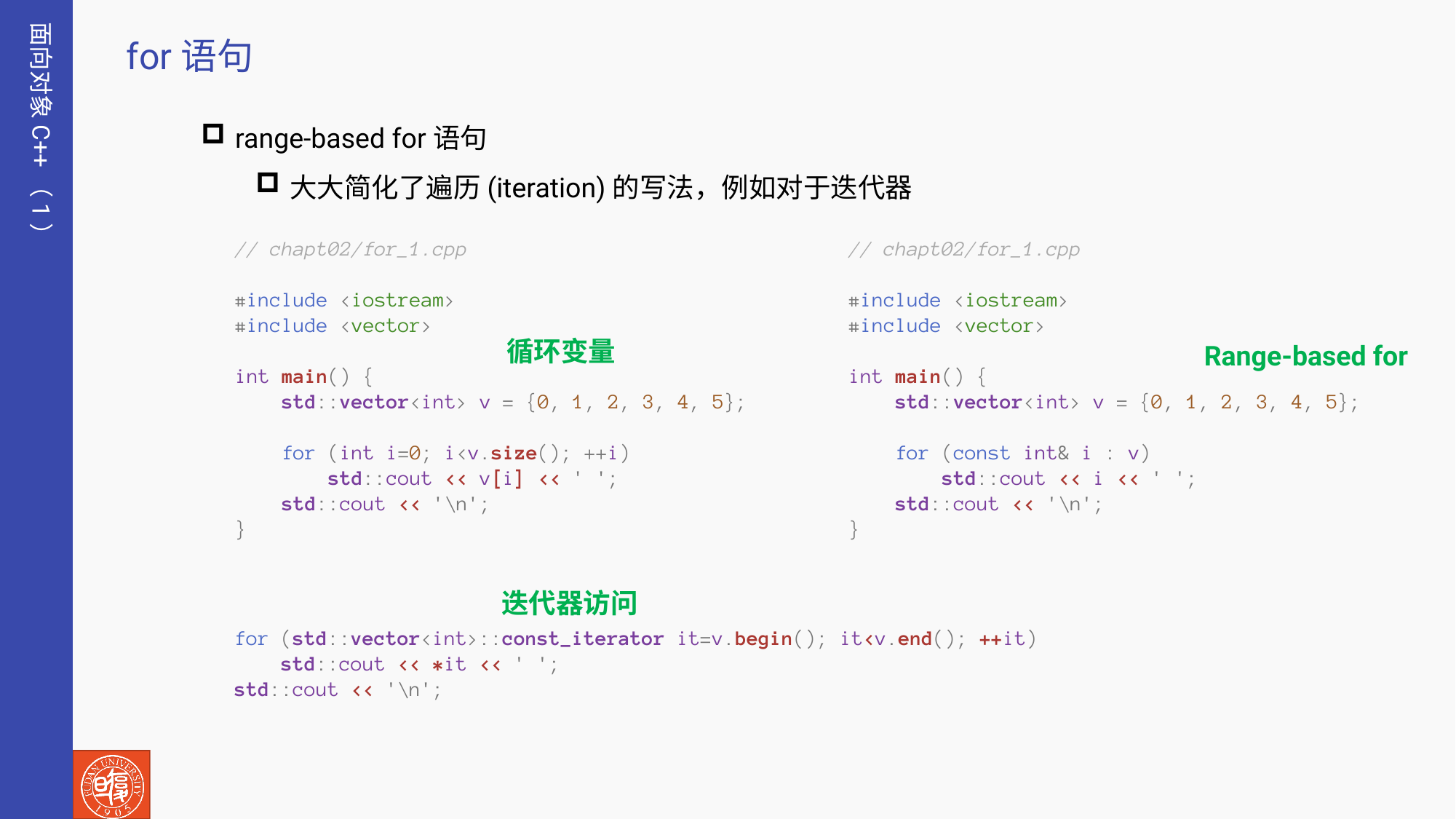

面向对象C++（1）
for语句
range-based for语句
大大简化了遍历(iteration)的写法，例如对于迭代器
// chapt02/for_1.cpp
#include <iostream>
#include <vector>

int main() {
    std::vector<int> v = {0, 1, 2, 3, 4, 5};

    for (int i=0; i<v.size(); ++i)
        std::cout << v[i] << ' ';
    std::cout << '\n';
}
// chapt02/for_1.cpp
#include <iostream>
#include <vector>

int main() {
    std::vector<int> v = {0, 1, 2, 3, 4, 5};

    for (const int& i : v)
        std::cout << i << ' ';
    std::cout << '\n';
}
循环变量
Range-based for
迭代器访问
    for (std::vector<int>::const_iterator it=v.begin(); it<v.end(); ++it)
        std::cout << *it << ' ';
    std::cout << '\n';